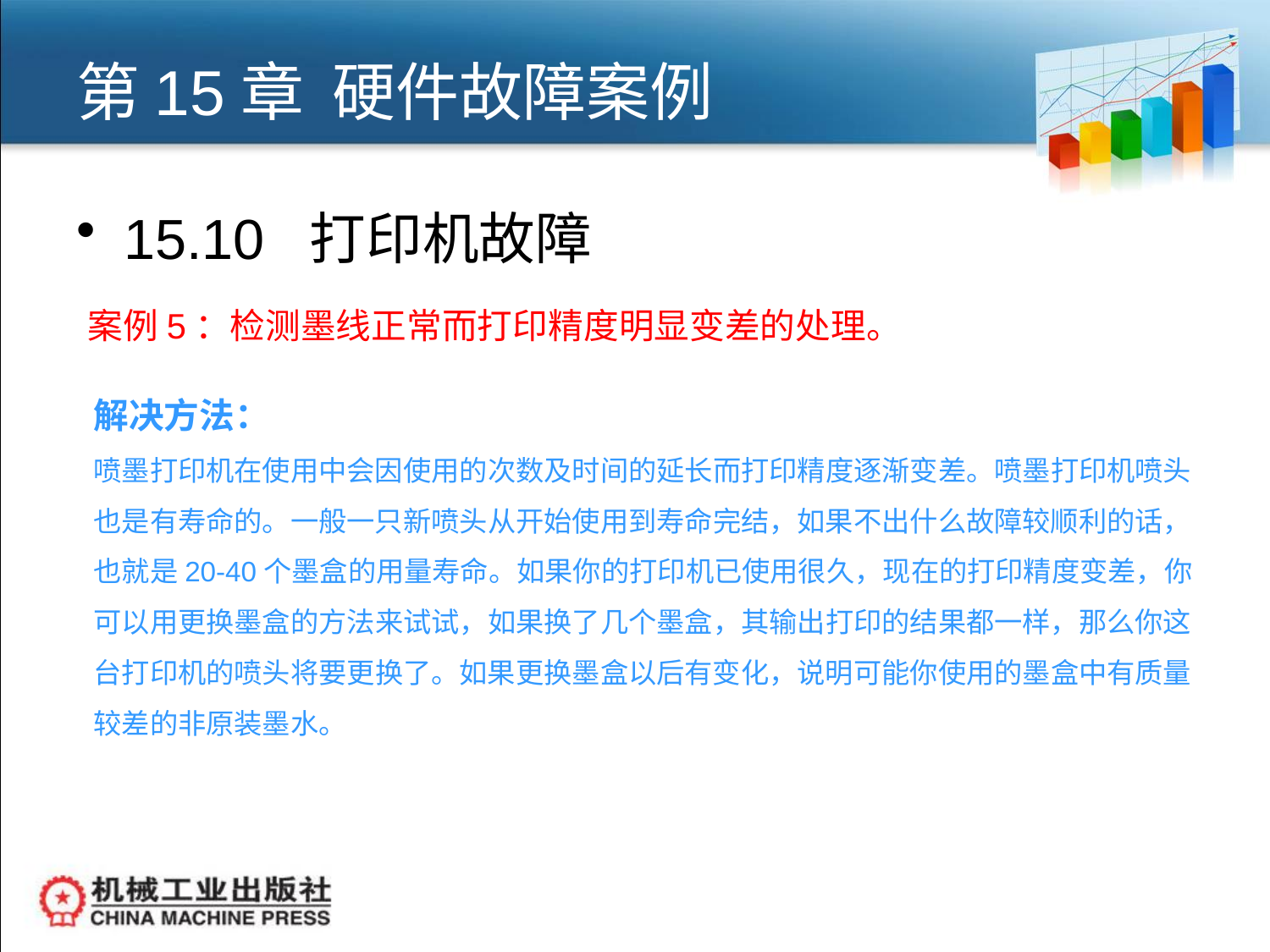

# 第15章  硬件故障案例
15.10  打印机故障
案例5：检测墨线正常而打印精度明显变差的处理。
解决方法：
喷墨打印机在使用中会因使用的次数及时间的延长而打印精度逐渐变差。喷墨打印机喷头也是有寿命的。一般一只新喷头从开始使用到寿命完结，如果不出什么故障较顺利的话，也就是20-40个墨盒的用量寿命。如果你的打印机已使用很久，现在的打印精度变差，你可以用更换墨盒的方法来试试，如果换了几个墨盒，其输出打印的结果都一样，那么你这台打印机的喷头将要更换了。如果更换墨盒以后有变化，说明可能你使用的墨盒中有质量较差的非原装墨水。